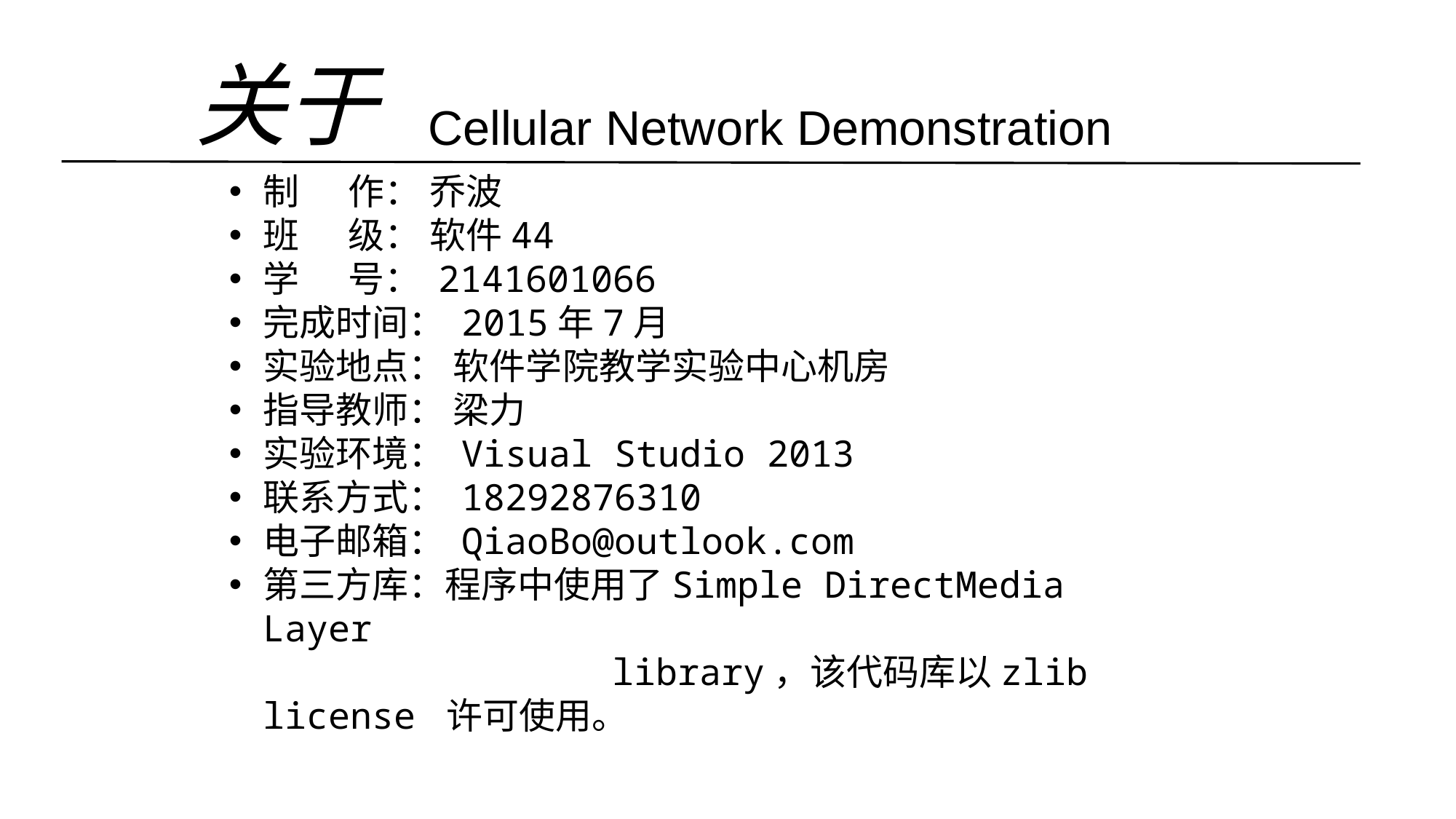

关于
Cellular Network Demonstration
制      作： 乔波
班      级： 软件44
学      号： 2141601066
完成时间： 2015年7月
实验地点： 软件学院教学实验中心机房
指导教师： 梁力
实验环境： Visual Studio 2013
联系方式： 18292876310
电子邮箱： QiaoBo@outlook.com
第三方库：程序中使用了Simple DirectMedia Layer
                library，该代码库以zlib license 许可使用。